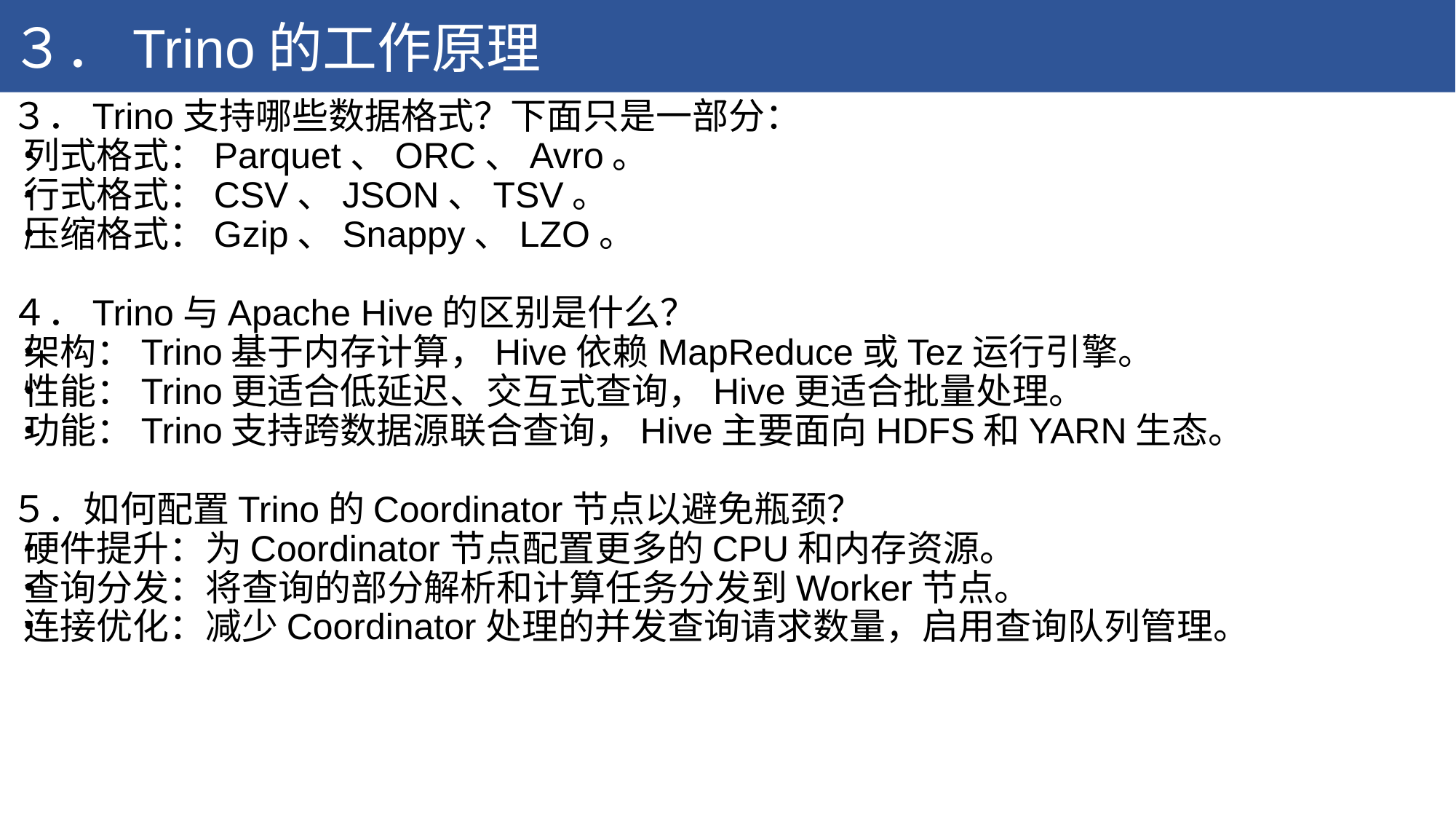

３．Trino的工作原理
# ３．Trino支持哪些数据格式？下面只是一部分： ・列式格式：Parquet、ORC、Avro。 ・行式格式：CSV、JSON、TSV。 ・压缩格式：Gzip、Snappy、LZO。 ４．Trino与Apache Hive的区别是什么？ ・架构：Trino基于内存计算，Hive依赖MapReduce或Tez运行引擎。 ・性能：Trino更适合低延迟、交互式查询，Hive更适合批量处理。 ・功能：Trino支持跨数据源联合查询，Hive主要面向HDFS和YARN生态。 ５．如何配置Trino的Coordinator节点以避免瓶颈？ ・硬件提升：为Coordinator节点配置更多的CPU和内存资源。 ・查询分发：将查询的部分解析和计算任务分发到Worker节点。 ・连接优化：减少Coordinator处理的并发查询请求数量，启用查询队列管理。